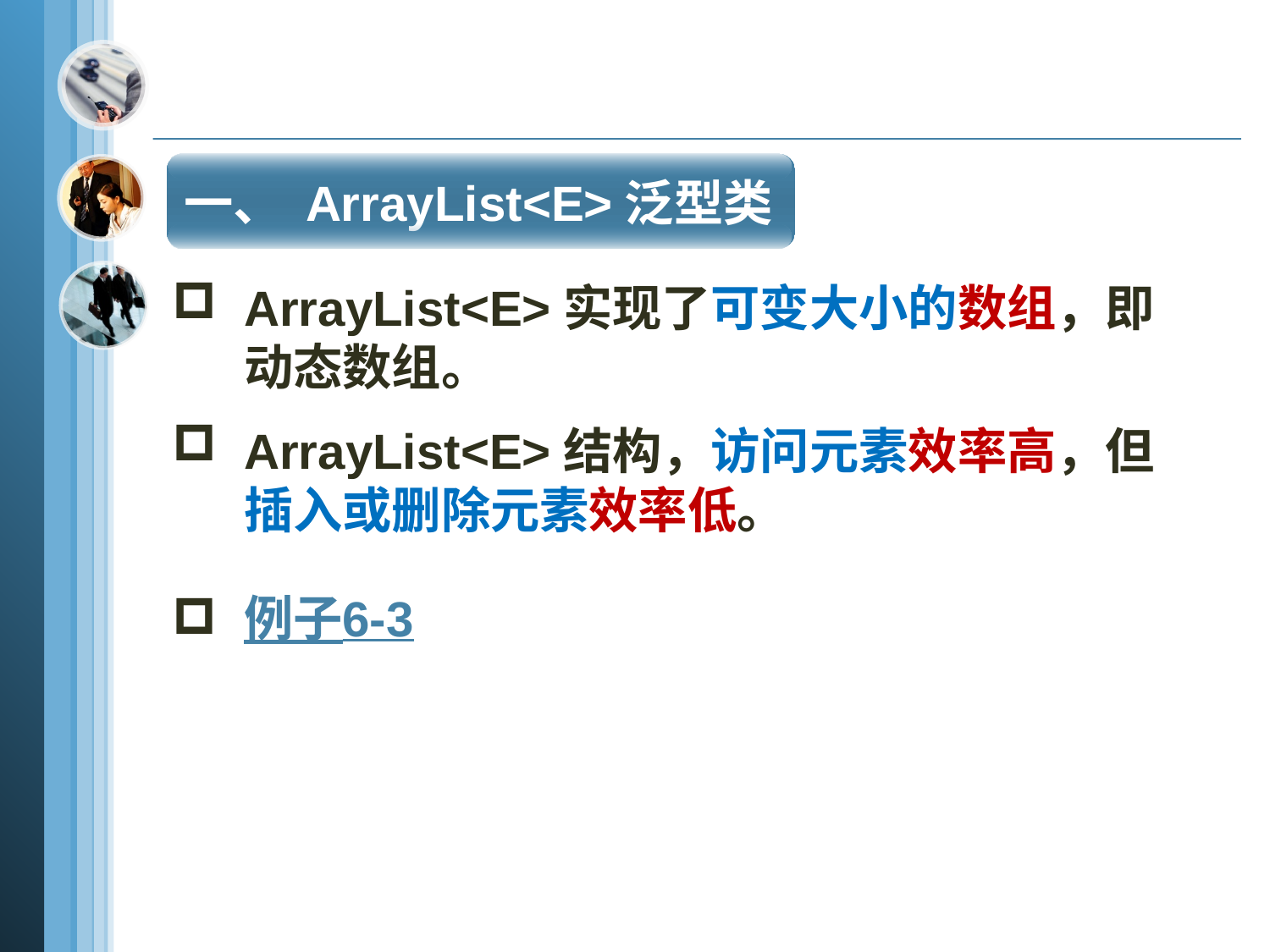

一、 ArrayList<E>泛型类

ArrayList<E>实现了可变大小的数组，即动态数组。
ArrayList<E>结构，访问元素效率高，但插入或删除元素效率低。
例子6-3